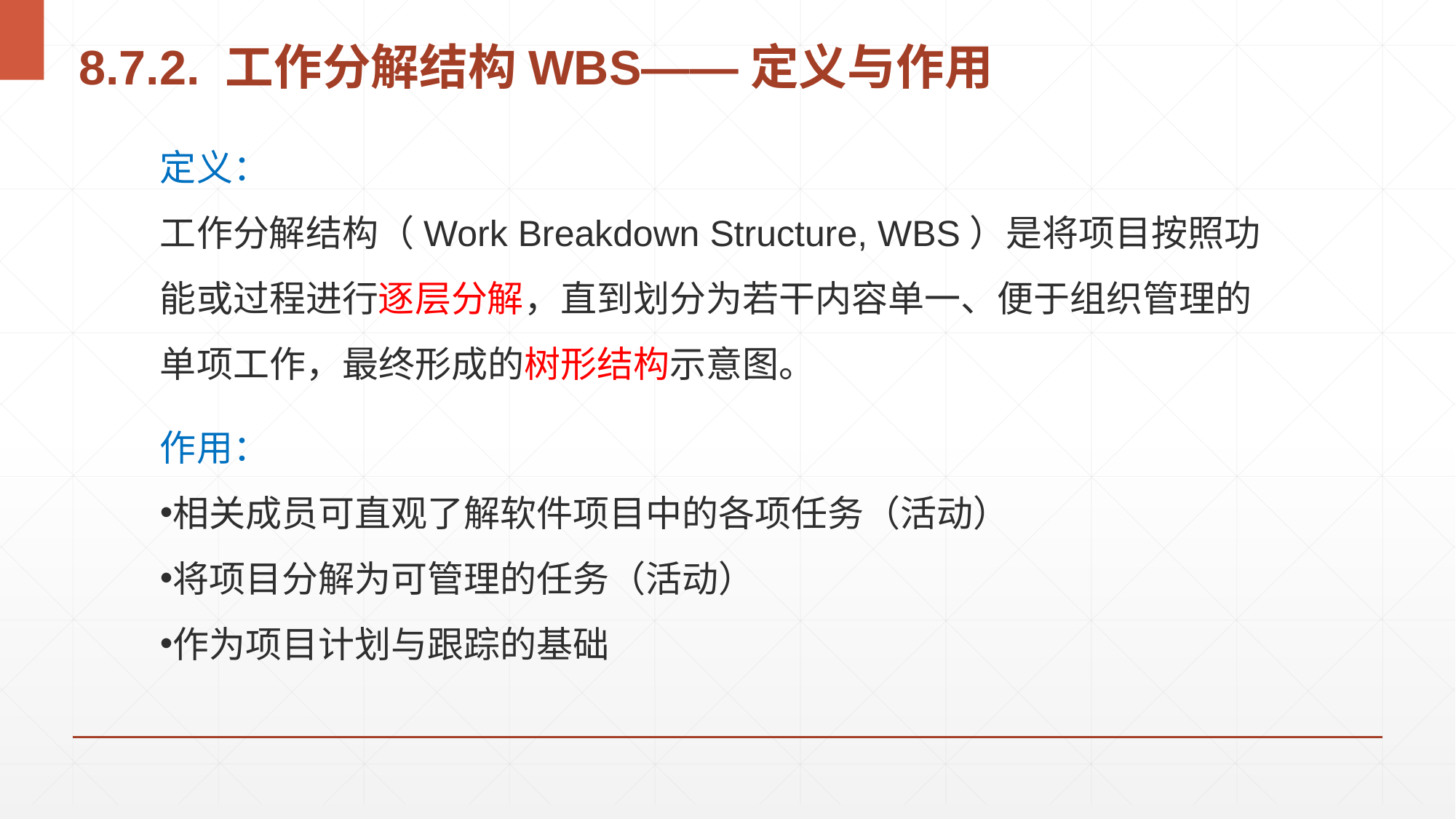

# 8.7.2. 工作分解结构WBS——定义与作用
定义：
工作分解结构（Work Breakdown Structure, WBS）是将项目按照功能或过程进行逐层分解，直到划分为若干内容单一、便于组织管理的单项工作，最终形成的树形结构示意图。
作用：
相关成员可直观了解软件项目中的各项任务（活动）
将项目分解为可管理的任务（活动）
作为项目计划与跟踪的基础